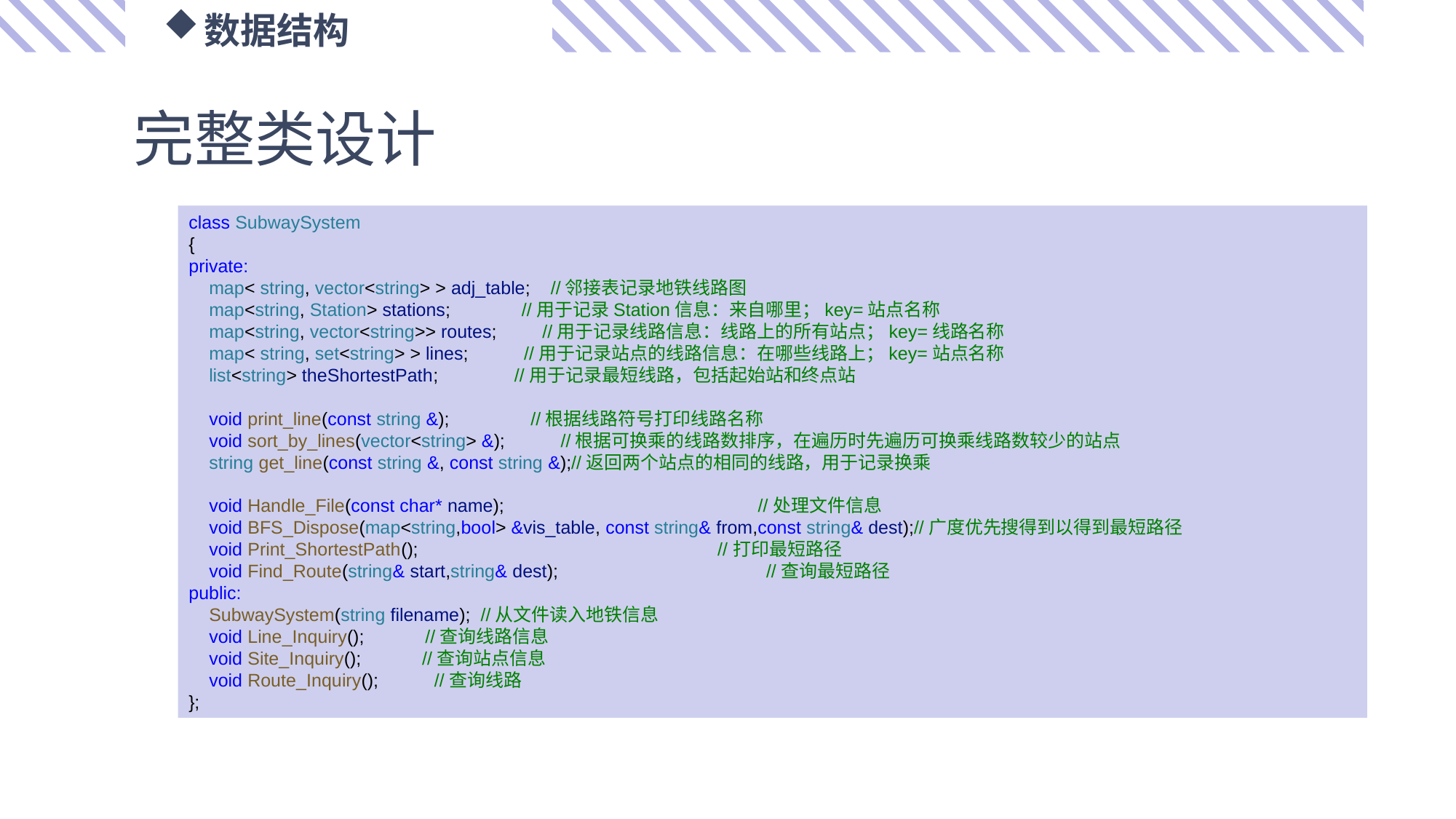

数据结构
完整类设计
class SubwaySystem
{
private:
    map< string, vector<string> > adj_table;    //邻接表记录地铁线路图
    map<string, Station> stations;              //用于记录Station信息：来自哪里；key=站点名称
    map<string, vector<string>> routes;         //用于记录线路信息：线路上的所有站点；key=线路名称
    map< string, set<string> > lines;           //用于记录站点的线路信息：在哪些线路上；key=站点名称
    list<string> theShortestPath;               //用于记录最短线路，包括起始站和终点站
    void print_line(const string &);                //根据线路符号打印线路名称
    void sort_by_lines(vector<string> &);           //根据可换乘的线路数排序，在遍历时先遍历可换乘线路数较少的站点
    string get_line(const string &, const string &);//返回两个站点的相同的线路，用于记录换乘

    void Handle_File(const char* name);                                                  //处理文件信息
    void BFS_Dispose(map<string,bool> &vis_table, const string& from,const string& dest);//广度优先搜得到以得到最短路径
    void Print_ShortestPath();                                                           //打印最短路径
    void Find_Route(string& start,string& dest);                                         //查询最短路径
public:
    SubwaySystem(string filename);  //从文件读入地铁信息
    void Line_Inquiry();            //查询线路信息
    void Site_Inquiry();            //查询站点信息
    void Route_Inquiry();           //查询线路
};
8